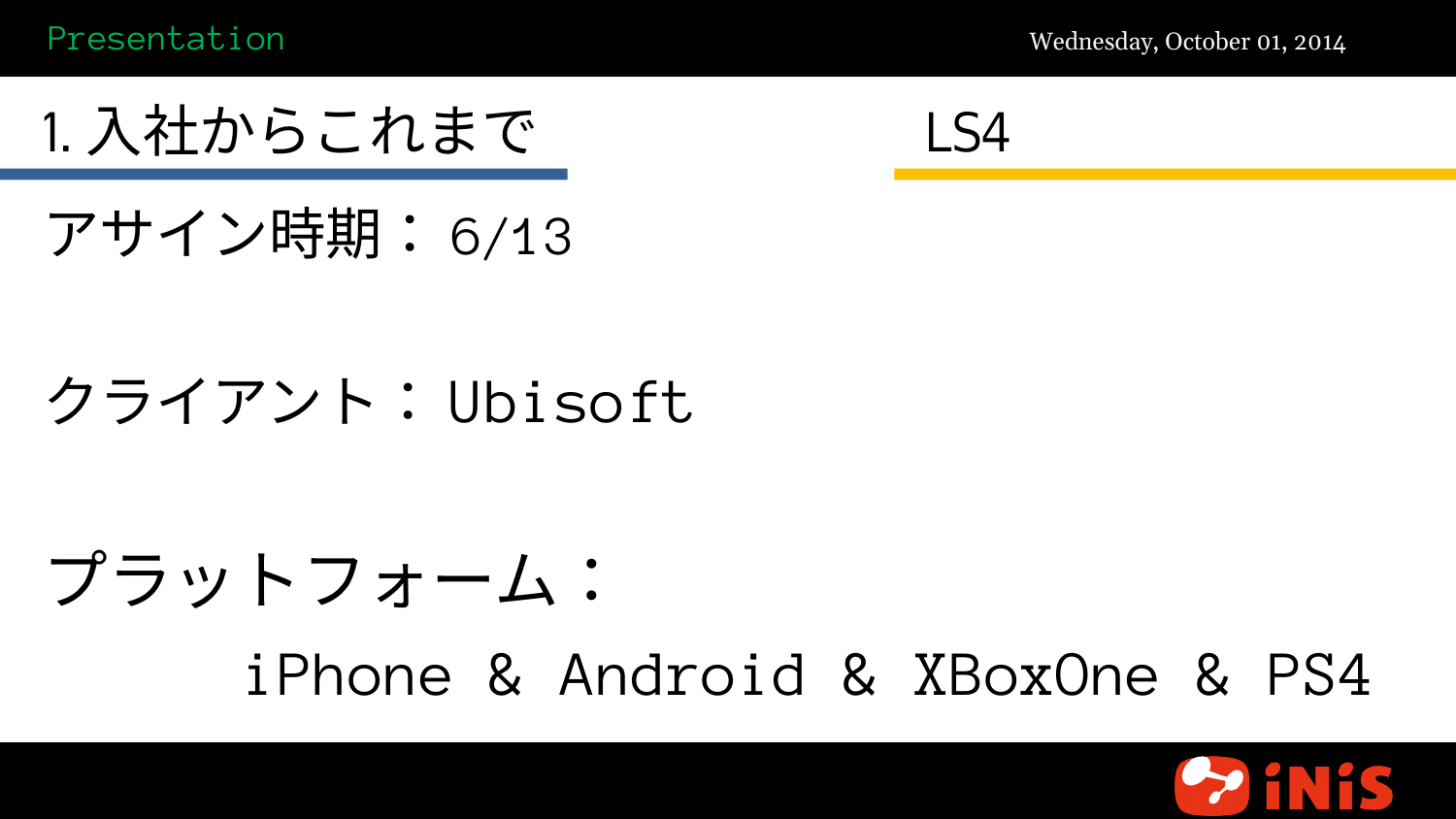

Wednesday, October 01, 2014
# 1.入社からこれまで
LS4

アサイン時期：6/13

クライアント：Ubisoft

プラットフォーム：
		iPhone & Android & XBoxOne & PS4